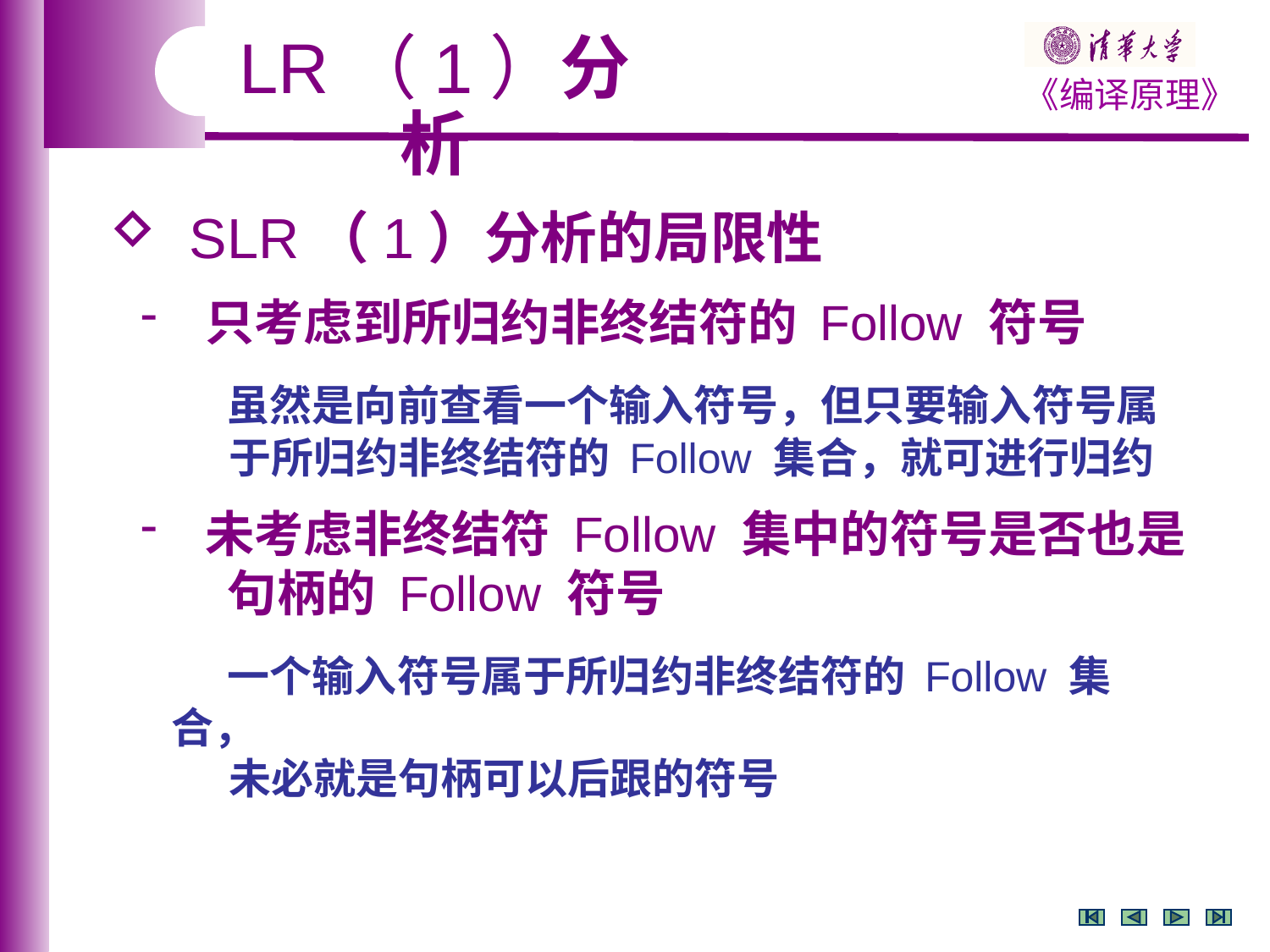

LR（1）分析
  SLR（1）分析的局限性

  只考虑到所归约非终结符的 Follow 符号

    虽然是向前查看一个输入符号，但只要输入符号属
     于所归约非终结符的 Follow 集合，就可进行归约

  未考虑非终结符 Follow 集中的符号是否也是
    句柄的 Follow 符号

    一个输入符号属于所归约非终结符的 Follow 集合，
     未必就是句柄可以后跟的符号